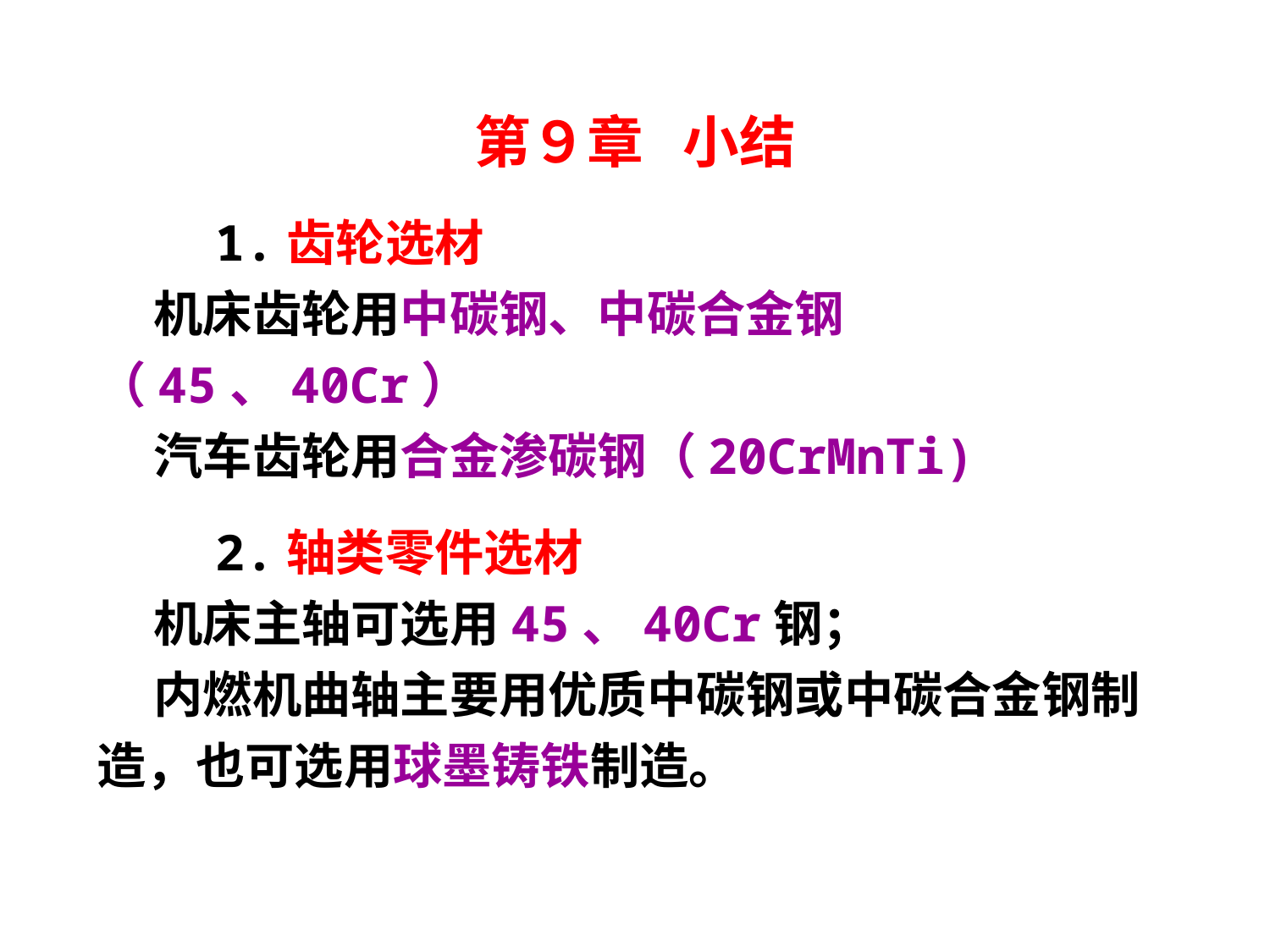

第９章   小结

    1.齿轮选材
    机床齿轮用中碳钢、中碳合金钢（45、40Cr）
    汽车齿轮用合金渗碳钢（20CrMnTi)

    2.轴类零件选材
    机床主轴可选用45、40Cr钢；
    内燃机曲轴主要用优质中碳钢或中碳合金钢制造，也可选用球墨铸铁制造。